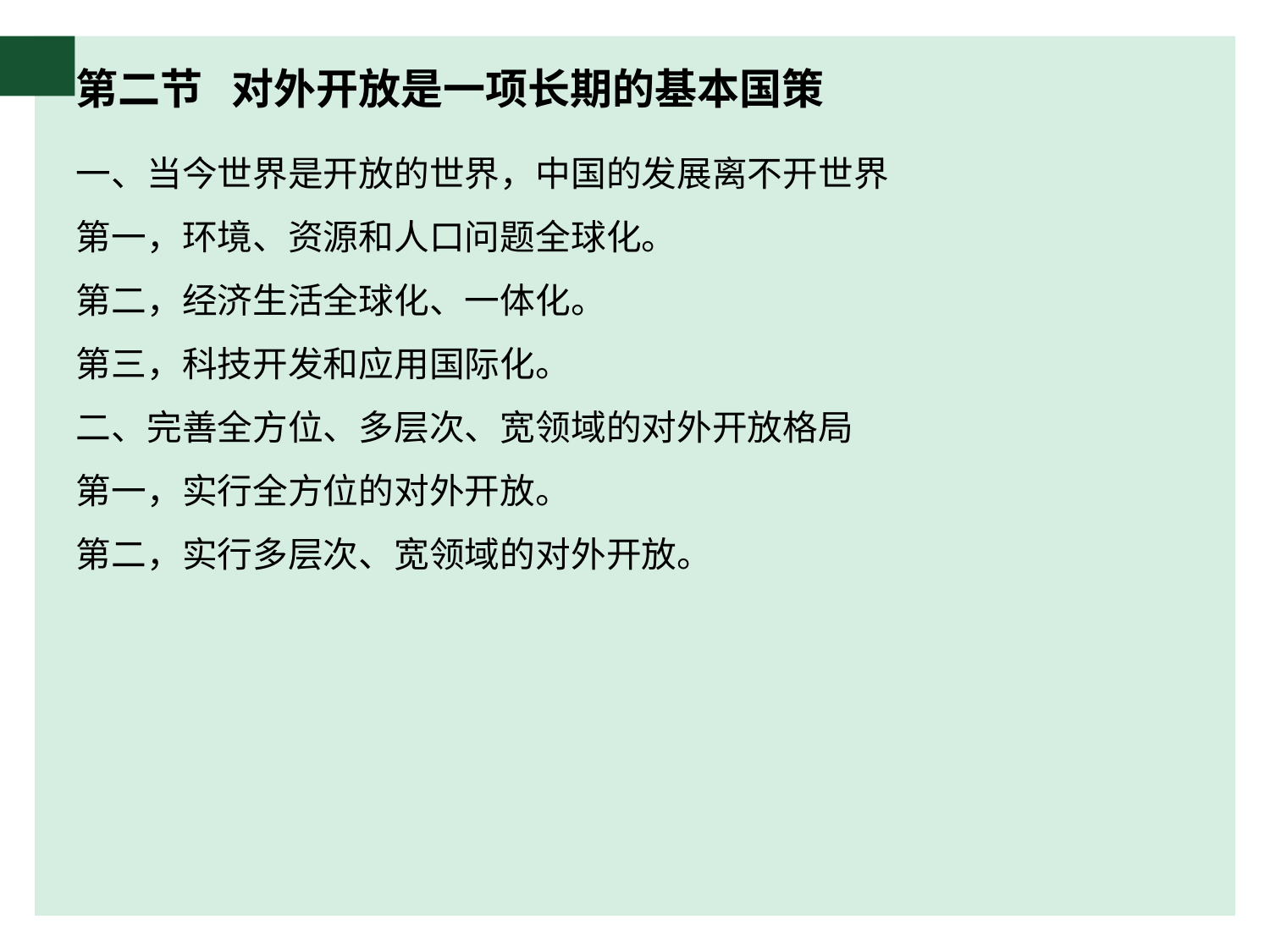

# 第二节   对外开放是一项长期的基本国策
一、当今世界是开放的世界，中国的发展离不开世界
第一，环境、资源和人口问题全球化。
第二，经济生活全球化、一体化。
第三，科技开发和应用国际化。
二、完善全方位、多层次、宽领域的对外开放格局
第一，实行全方位的对外开放。
第二，实行多层次、宽领域的对外开放。